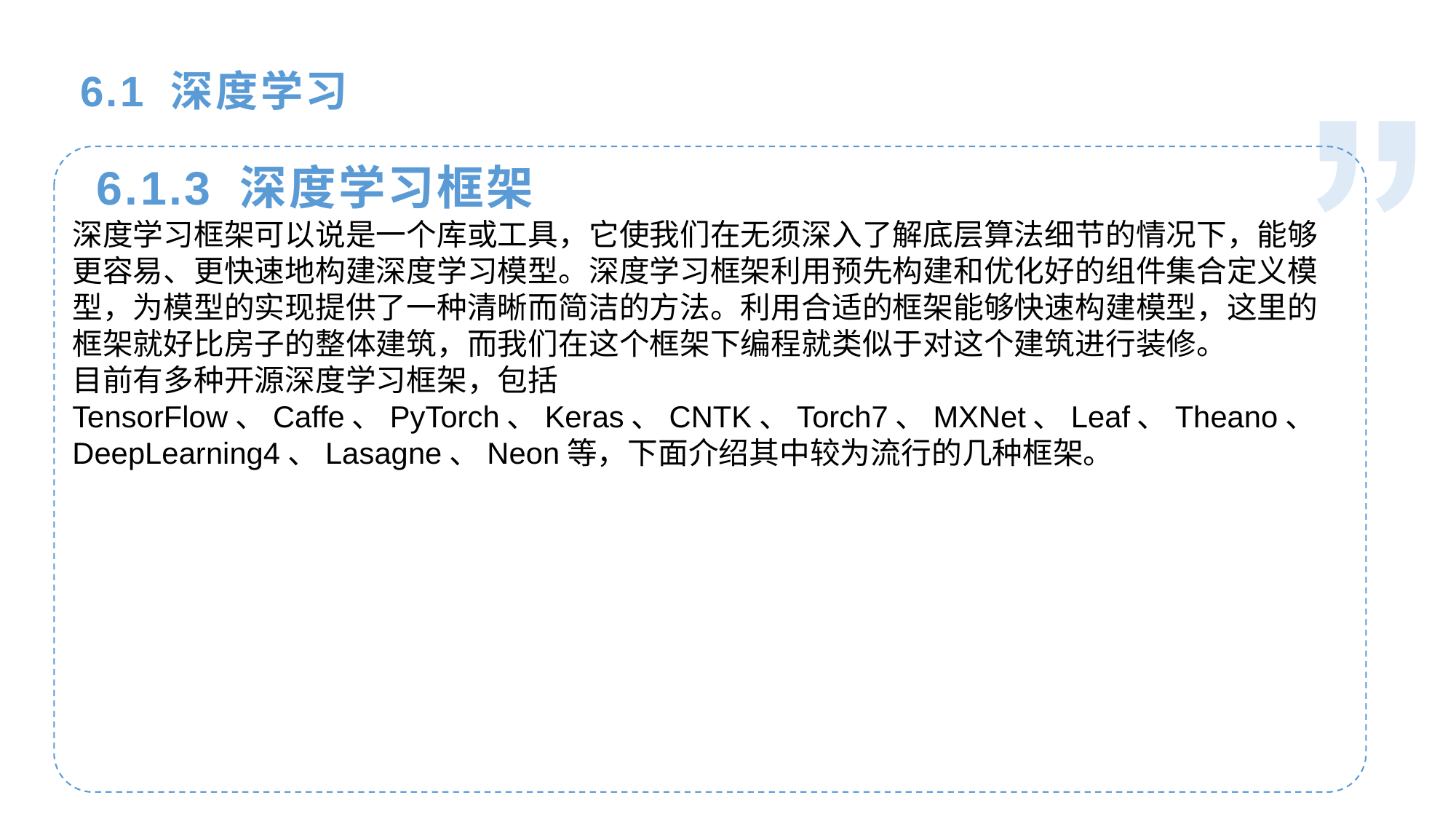

人工智能基础
6.1 深度学习

6.1.3 深度学习框架

深度学习框架可以说是一个库或工具，它使我们在无须深入了解底层算法细节的情况下，能够更容易、更快速地构建深度学习模型。深度学习框架利用预先构建和优化好的组件集合定义模型，为模型的实现提供了一种清晰而简洁的方法。利用合适的框架能够快速构建模型，这里的框架就好比房子的整体建筑，而我们在这个框架下编程就类似于对这个建筑进行装修。
目前有多种开源深度学习框架，包括TensorFlow、Caffe、PyTorch、Keras、CNTK、Torch7、MXNet、Leaf、Theano、DeepLearning4、Lasagne、Neon等，下面介绍其中较为流行的几种框架。